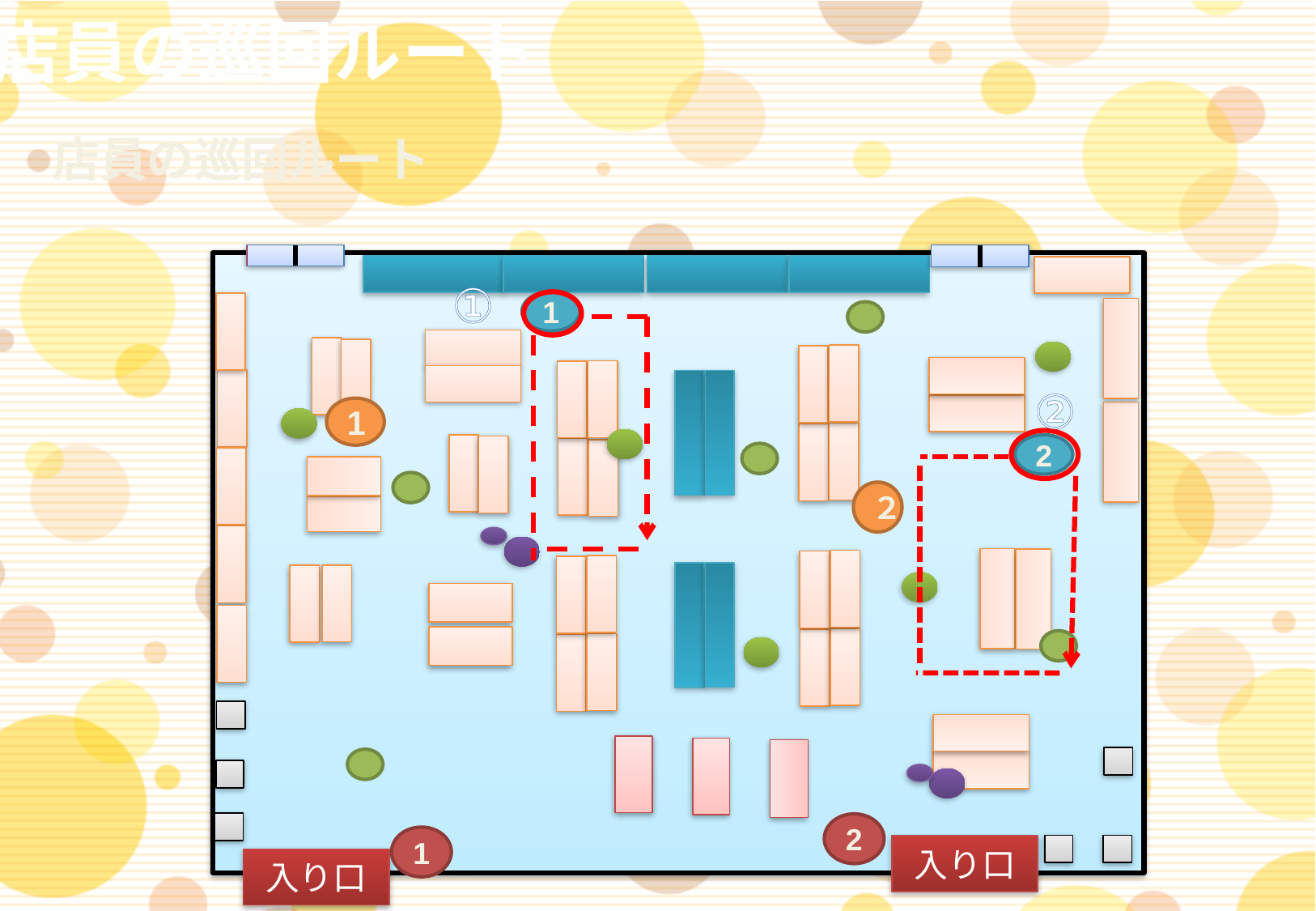

店員の巡回ルート
店員の巡回ルート

入り口
入り口

①
1

②
1

2

２

2
1